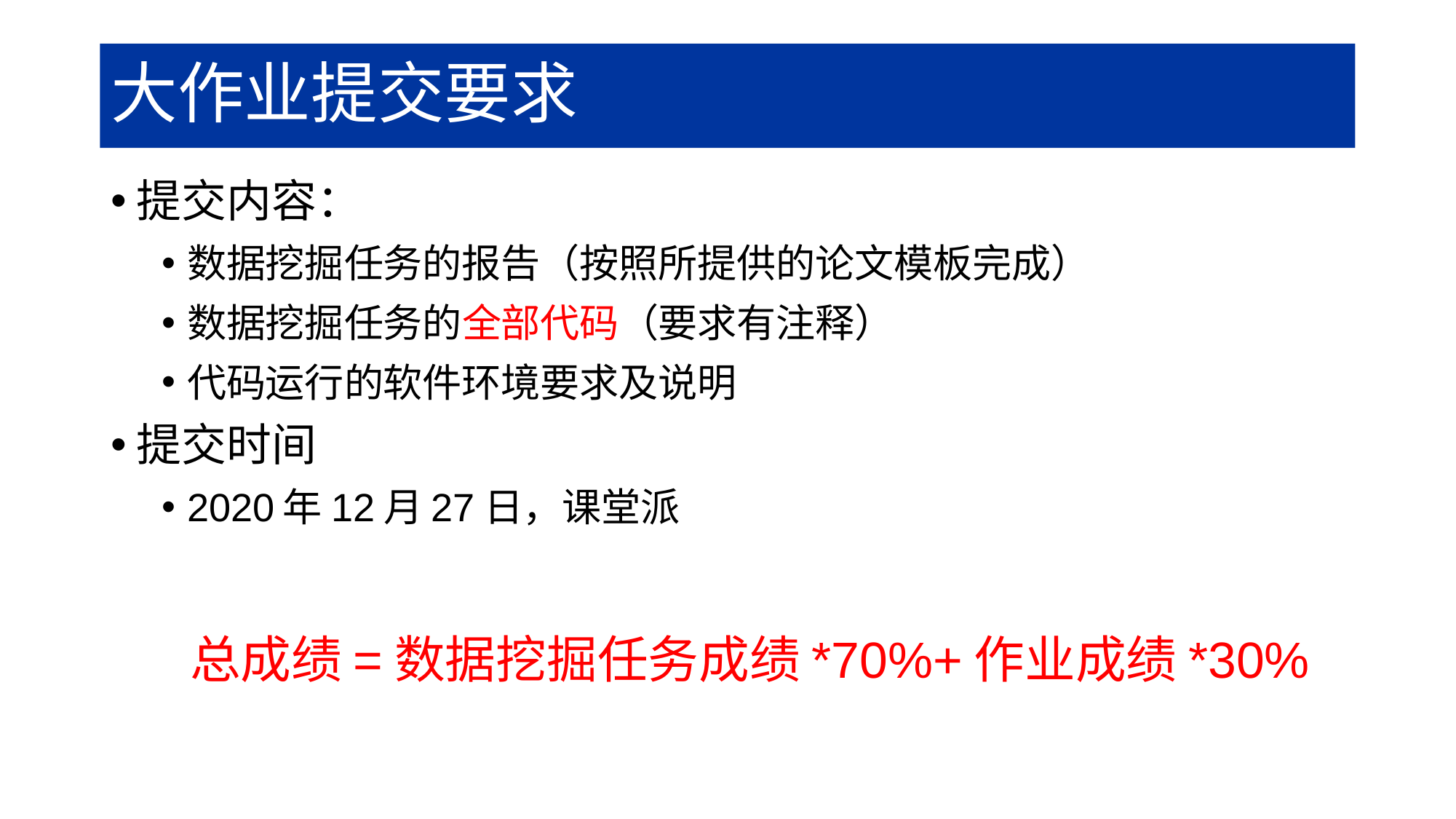

# 大作业提交要求
提交内容：
数据挖掘任务的报告（按照所提供的论文模板完成）
数据挖掘任务的全部代码（要求有注释）
代码运行的软件环境要求及说明
提交时间
2020年12月27日，课堂派

      总成绩=数据挖掘任务成绩*70%+作业成绩*30%